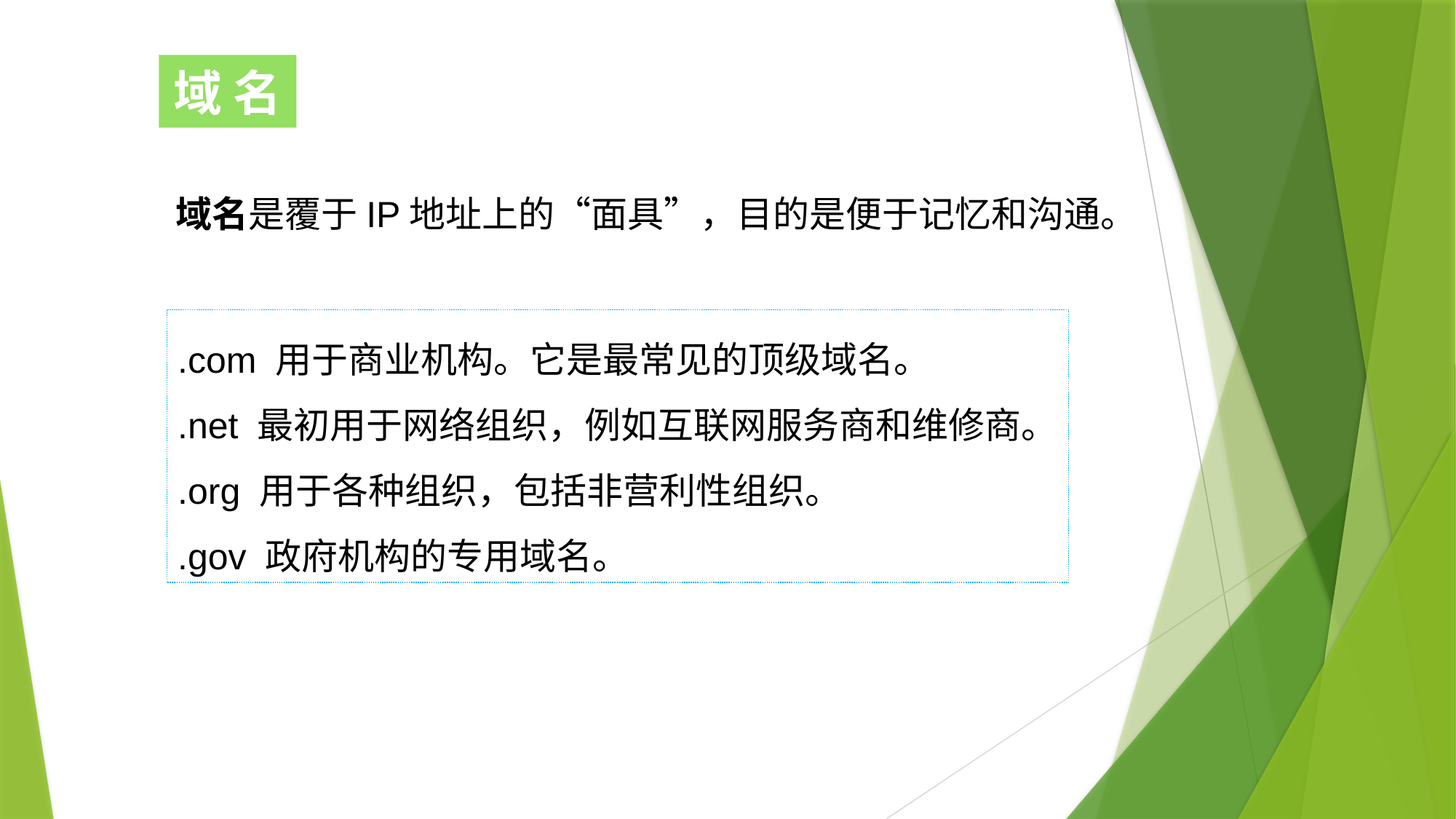

域 名
域名是覆于IP地址上的“面具”，目的是便于记忆和沟通。
.com 用于商业机构。它是最常见的顶级域名。
.net 最初用于网络组织，例如互联网服务商和维修商。
.org 用于各种组织，包括非营利性组织。
.gov 政府机构的专用域名。